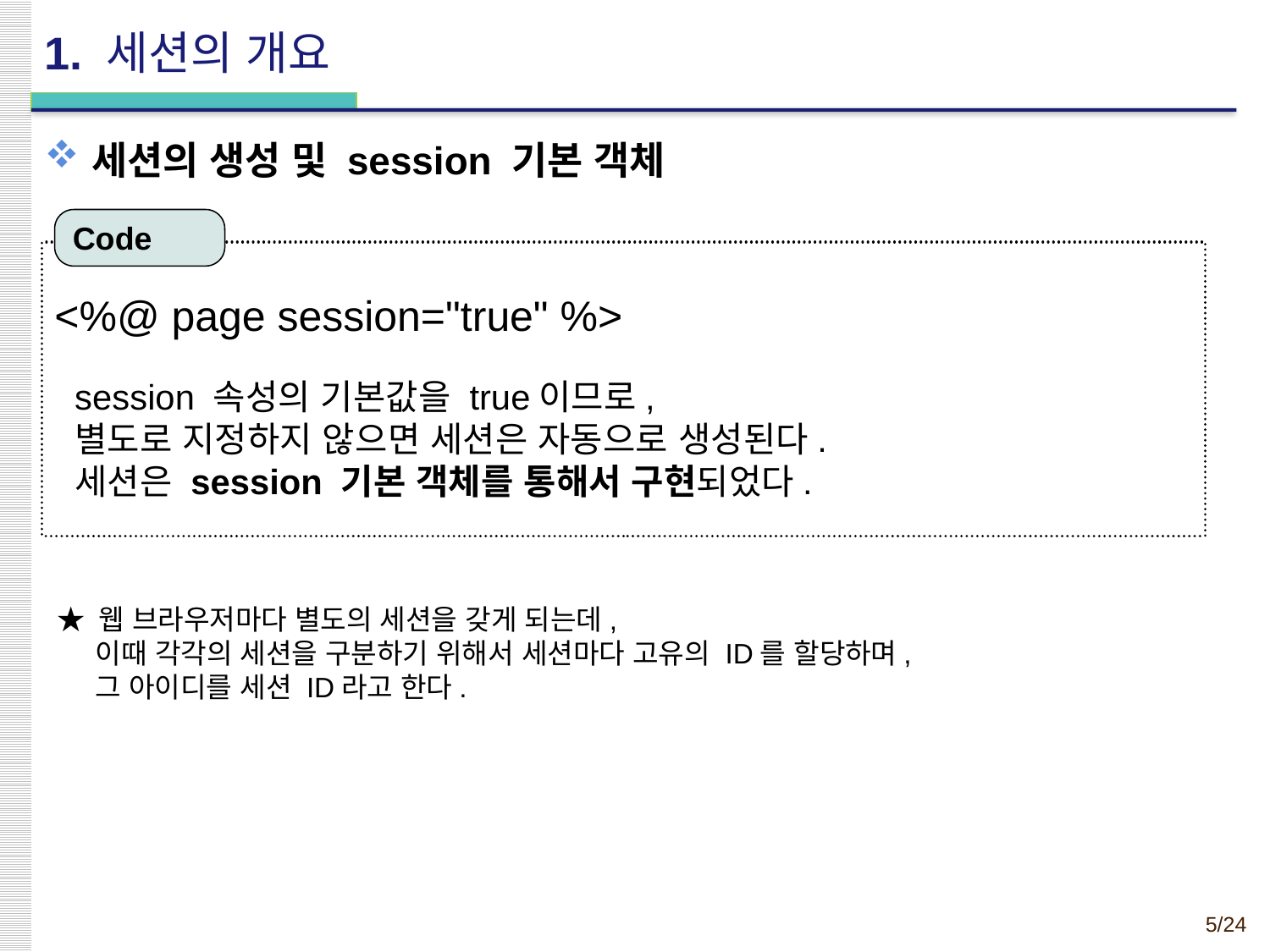

# 1. 세션의 개요
세션의 생성 및 session 기본 객체

Code

<%@ page session="true" %>
session 속성의 기본값을 true이므로,
별도로 지정하지 않으면 세션은 자동으로 생성된다.
세션은 session 기본 객체를 통해서 구현되었다.
★ 웹 브라우저마다 별도의 세션을 갖게 되는데,
    이때 각각의 세션을 구분하기 위해서 세션마다 고유의 ID를 할당하며,
    그 아이디를 세션 ID라고 한다.